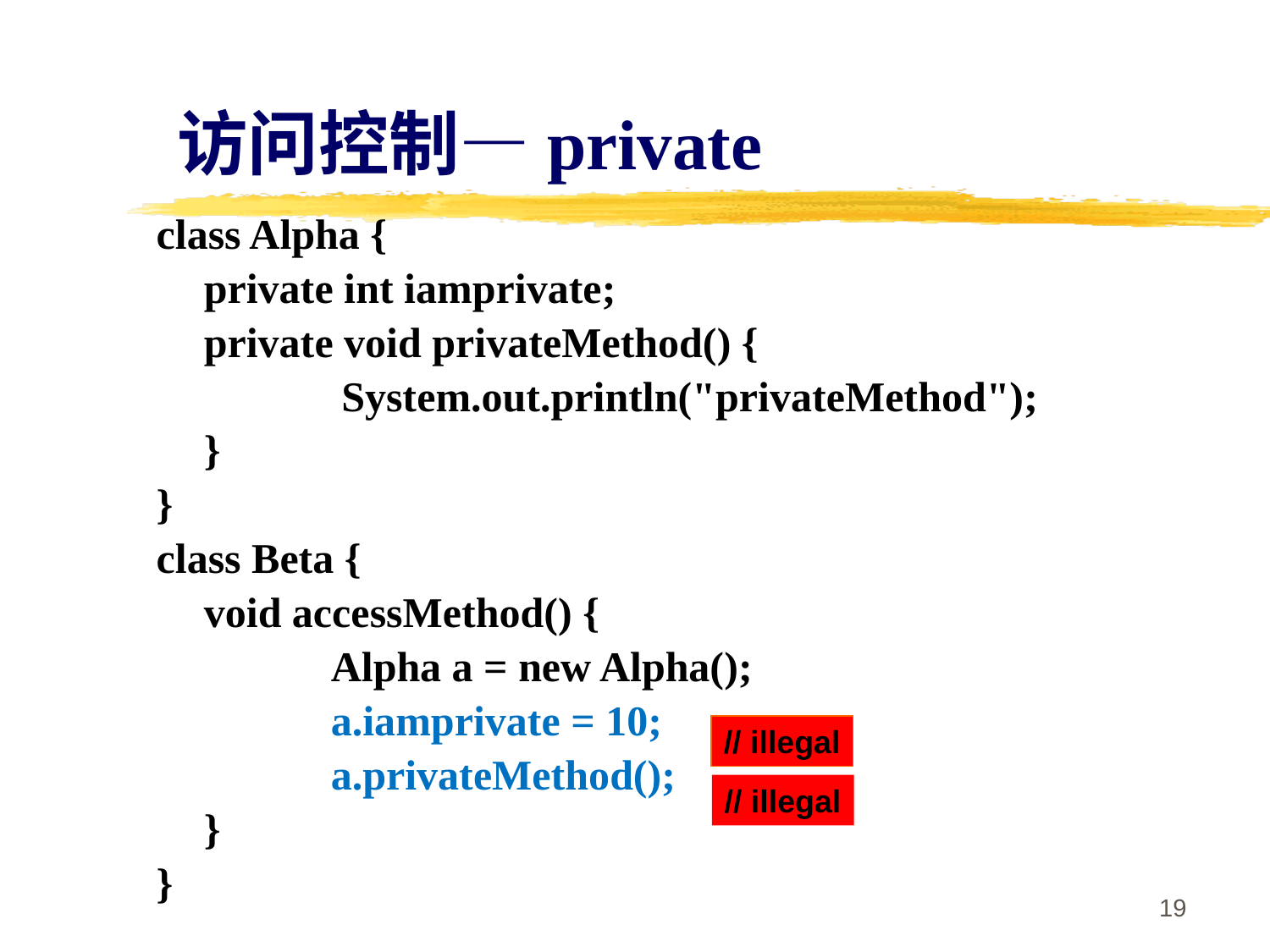

# 访问控制—private
class Alpha {
	private int iamprivate;
	private void privateMethod() {
		 System.out.println("privateMethod");
	}
}
class Beta {
	void accessMethod() {
		Alpha a = new Alpha();
		a.iamprivate = 10;
		a.privateMethod();
	}
}
// illegal
// illegal
19